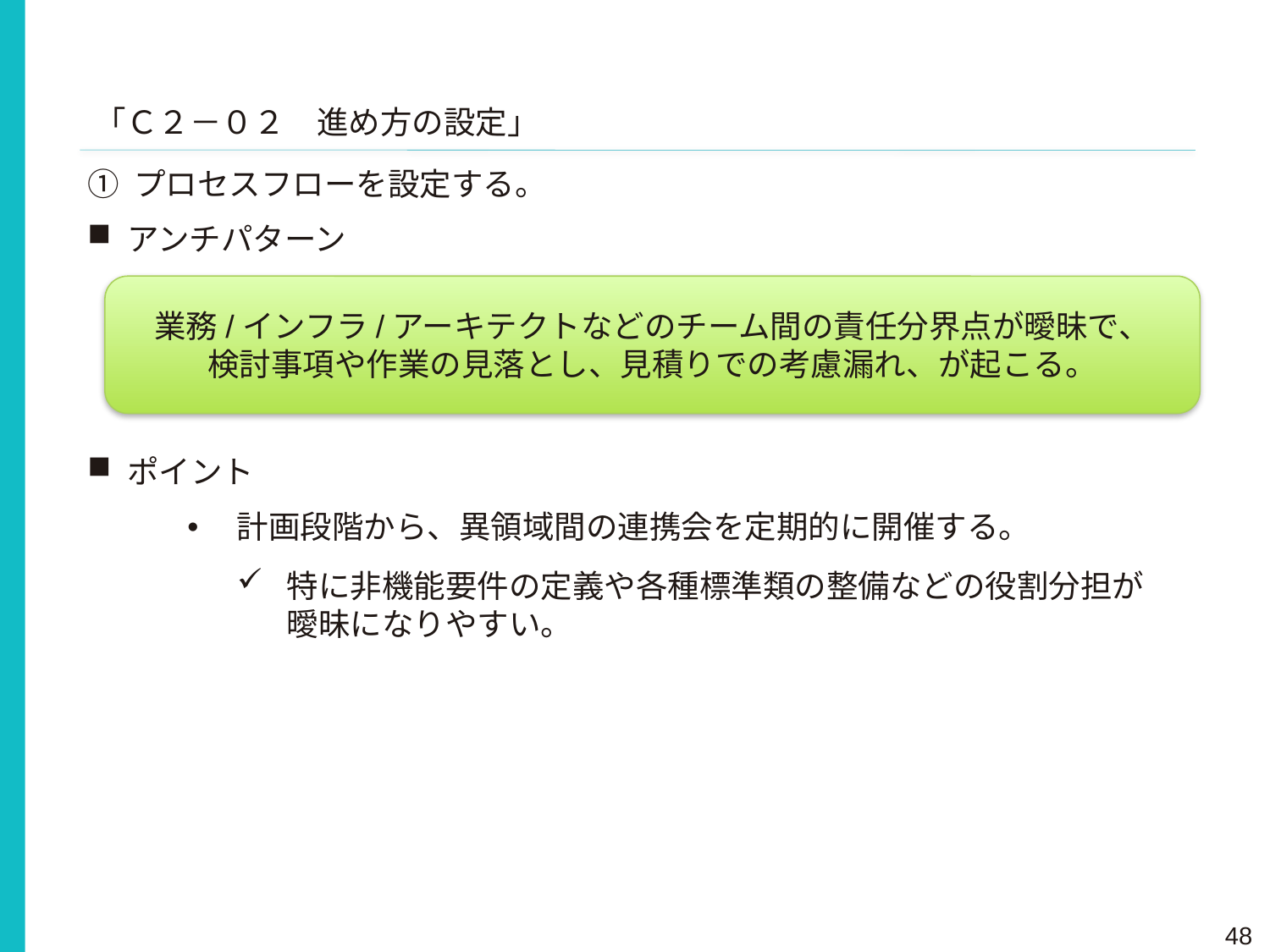

「Ｃ２－０２　進め方の設定」
① プロセスフローを設定する。

アンチパターン
業務/インフラ/アーキテクトなどのチーム間の責任分界点が曖昧で、
検討事項や作業の見落とし、見積りでの考慮漏れ、が起こる。
ポイント

計画段階から、異領域間の連携会を定期的に開催する。

特に非機能要件の定義や各種標準類の整備などの役割分担が
曖昧になりやすい。
48